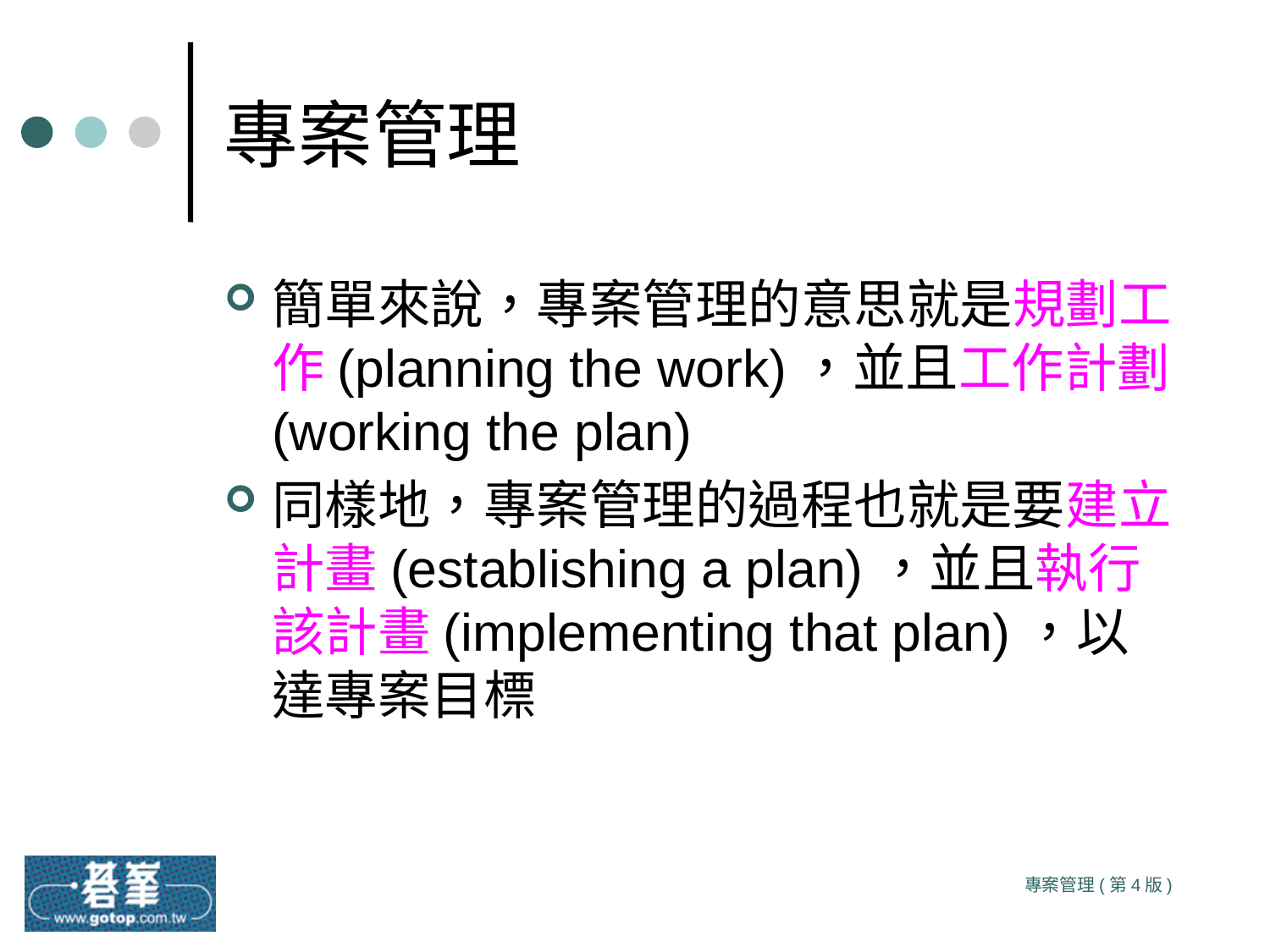

# 專案管理
簡單來說，專案管理的意思就是規劃工作(planning the work)，並且工作計劃(working the plan)
同樣地，專案管理的過程也就是要建立計畫(establishing a plan)，並且執行該計畫(implementing that plan)，以達專案目標
專案管理(第4版)